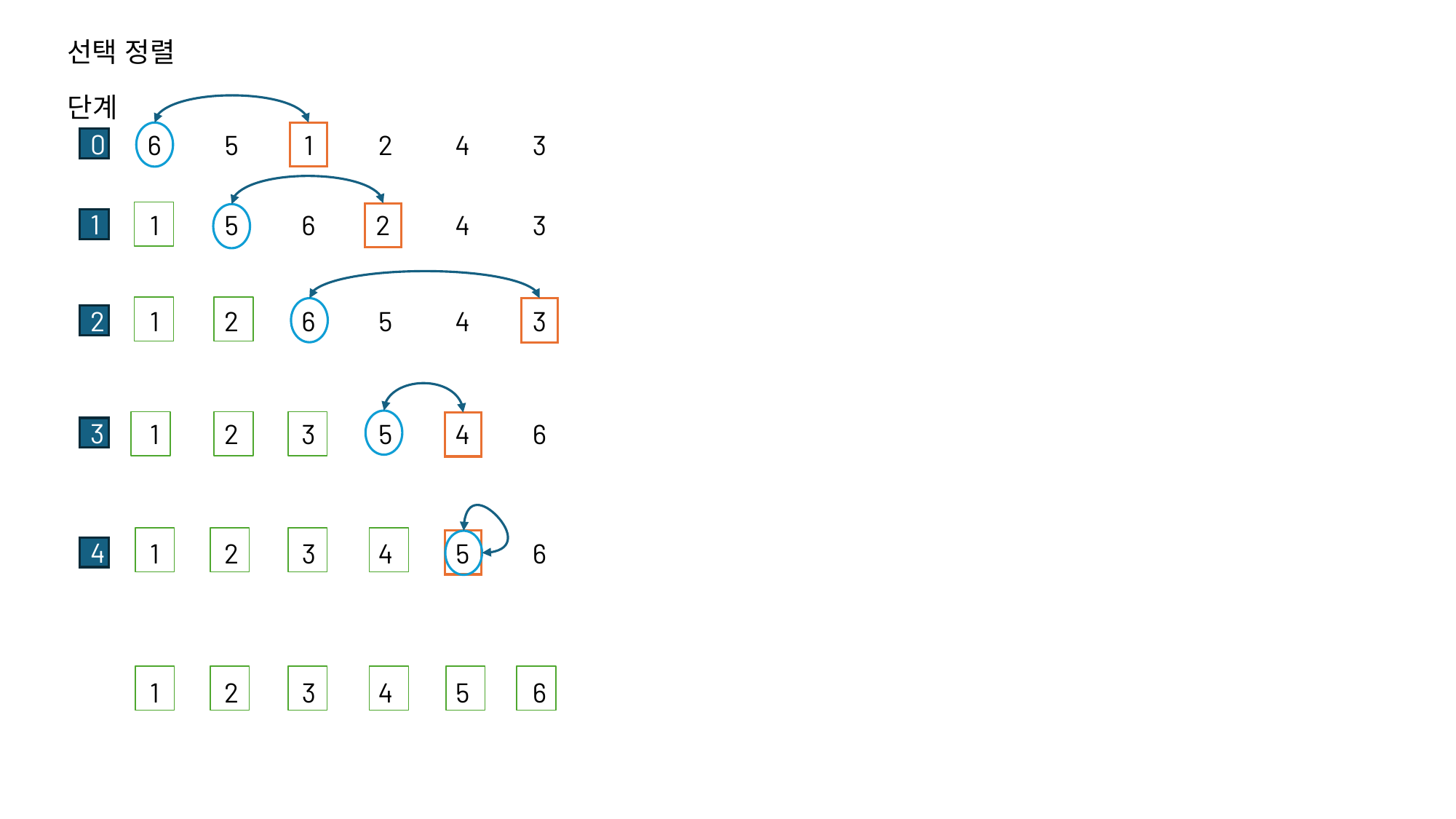

선택 정렬
단계
6

5
1

2
4
3
0

1
5
6
2

4
3

1

1
2
6
5
4
3
2

1
2

3
5
4
6

3

1
2
3
4
5
6
4

1
2
3
4
5
6